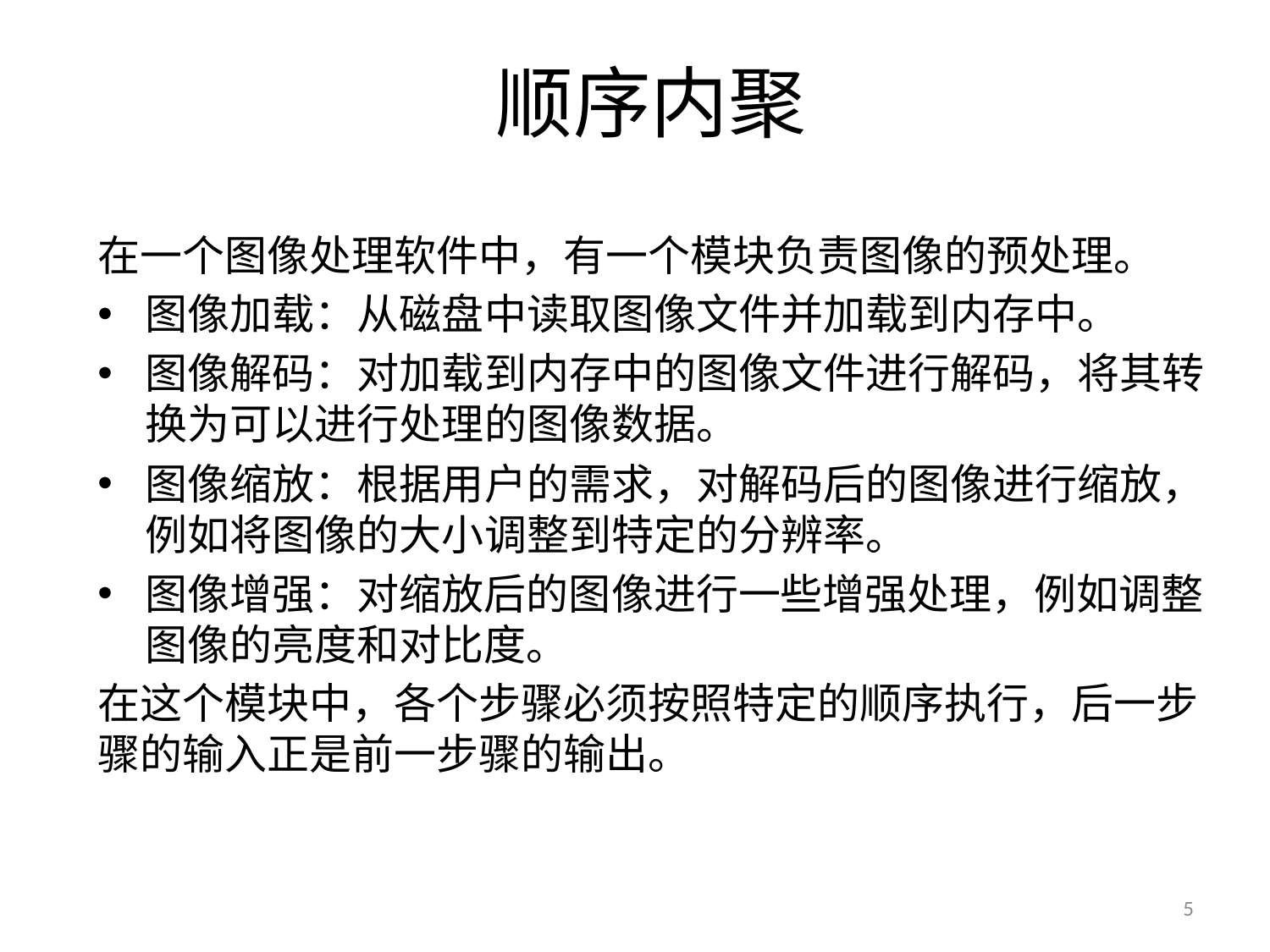

# 顺序内聚
在一个图像处理软件中，有一个模块负责图像的预处理。
图像加载：从磁盘中读取图像文件并加载到内存中。
图像解码：对加载到内存中的图像文件进行解码，将其转换为可以进行处理的图像数据。
图像缩放：根据用户的需求，对解码后的图像进行缩放，例如将图像的大小调整到特定的分辨率。
图像增强：对缩放后的图像进行一些增强处理，例如调整图像的亮度和对比度。
在这个模块中，各个步骤必须按照特定的顺序执行，后一步骤的输入正是前一步骤的输出。

5